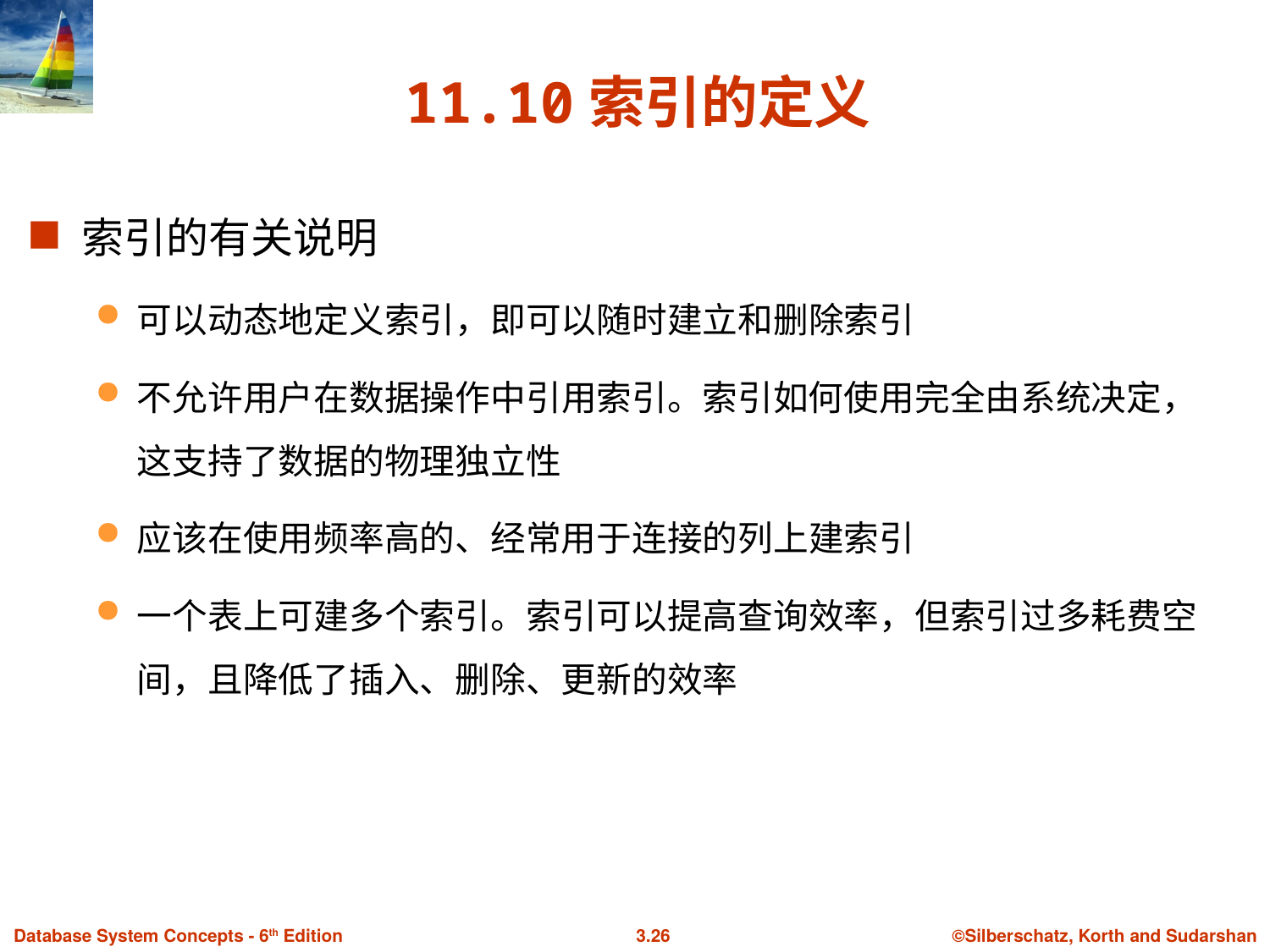

# 11.10索引的定义
索引的有关说明
可以动态地定义索引，即可以随时建立和删除索引
不允许用户在数据操作中引用索引。索引如何使用完全由系统决定，这支持了数据的物理独立性
应该在使用频率高的、经常用于连接的列上建索引
一个表上可建多个索引。索引可以提高查询效率，但索引过多耗费空间，且降低了插入、删除、更新的效率